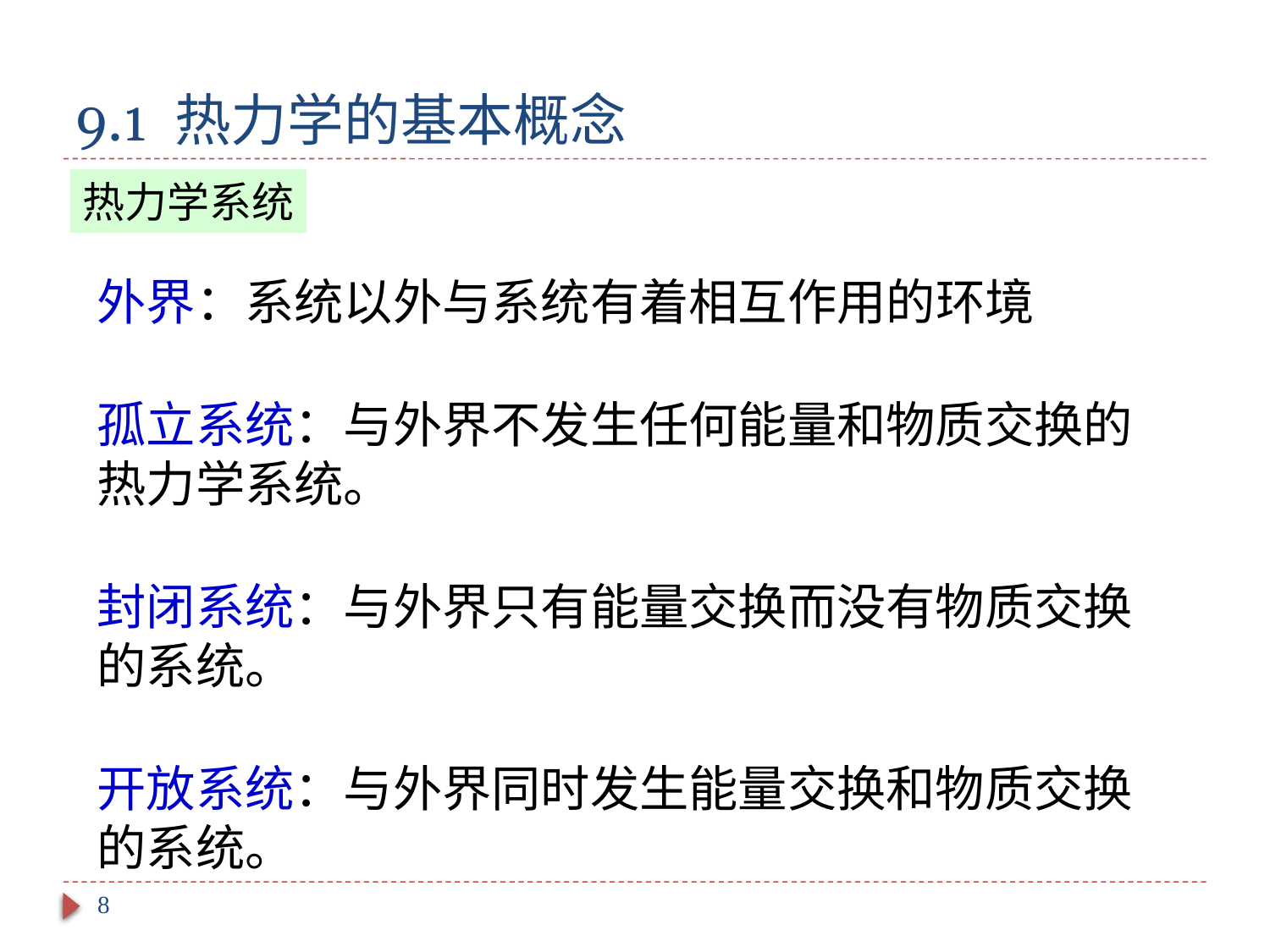

# 9.1 热力学的基本概念
热力学系统
外界：系统以外与系统有着相互作用的环境
孤立系统：与外界不发生任何能量和物质交换的热力学系统。
封闭系统：与外界只有能量交换而没有物质交换的系统。
开放系统：与外界同时发生能量交换和物质交换的系统。
8